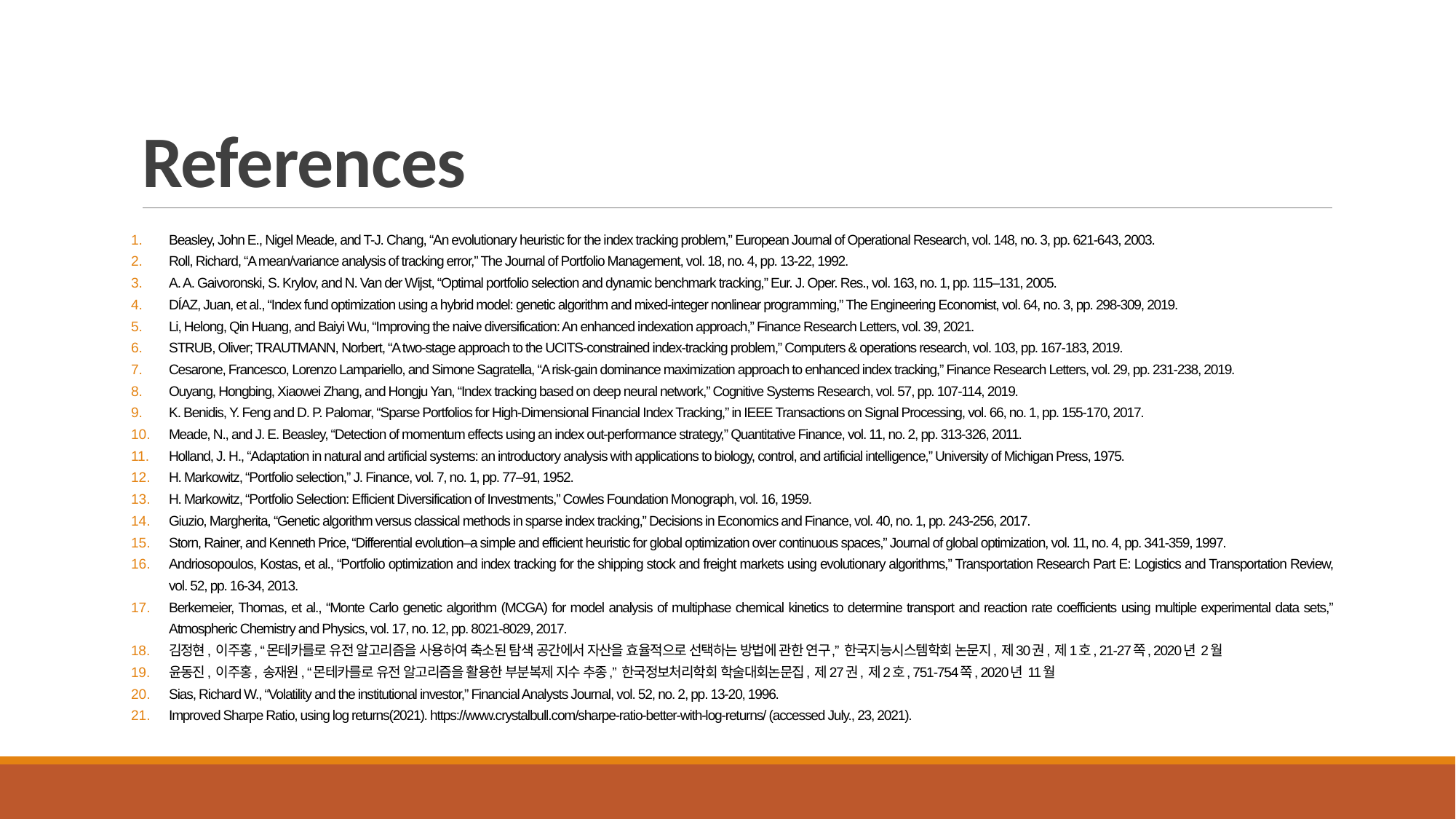

# References
Beasley, John E., Nigel Meade, and T-J. Chang, “An evolutionary heuristic for the index tracking problem,” European Journal of Operational Research, vol. 148, no. 3, pp. 621-643, 2003.
Roll, Richard, “A mean/variance analysis of tracking error,” The Journal of Portfolio Management, vol. 18, no. 4, pp. 13-22, 1992.
A. A. Gaivoronski, S. Krylov, and N. Van der Wijst, “Optimal portfolio selection and dynamic benchmark tracking,” Eur. J. Oper. Res., vol. 163, no. 1, pp. 115–131, 2005.
DÍAZ, Juan, et al., “Index fund optimization using a hybrid model: genetic algorithm and mixed-integer nonlinear programming,” The Engineering Economist, vol. 64, no. 3, pp. 298-309, 2019.
Li, Helong, Qin Huang, and Baiyi Wu, “Improving the naive diversification: An enhanced indexation approach,” Finance Research Letters, vol. 39, 2021.
STRUB, Oliver; TRAUTMANN, Norbert, “A two-stage approach to the UCITS-constrained index-tracking problem,” Computers & operations research, vol. 103, pp. 167-183, 2019.
Cesarone, Francesco, Lorenzo Lampariello, and Simone Sagratella, “A risk-gain dominance maximization approach to enhanced index tracking,” Finance Research Letters, vol. 29, pp. 231-238, 2019.
Ouyang, Hongbing, Xiaowei Zhang, and Hongju Yan, “Index tracking based on deep neural network,” Cognitive Systems Research, vol. 57, pp. 107-114, 2019.
K. Benidis, Y. Feng and D. P. Palomar, “Sparse Portfolios for High-Dimensional Financial Index Tracking,” in IEEE Transactions on Signal Processing, vol. 66, no. 1, pp. 155-170, 2017.
Meade, N., and J. E. Beasley, “Detection of momentum effects using an index out-performance strategy,” Quantitative Finance, vol. 11, no. 2, pp. 313-326, 2011.
Holland, J. H., “Adaptation in natural and artificial systems: an introductory analysis with applications to biology, control, and artificial intelligence,” University of Michigan Press, 1975.
H. Markowitz, “Portfolio selection,” J. Finance, vol. 7, no. 1, pp. 77–91, 1952.
H. Markowitz, “Portfolio Selection: Efficient Diversification of Investments,” Cowles Foundation Monograph, vol. 16, 1959.
Giuzio, Margherita, “Genetic algorithm versus classical methods in sparse index tracking,” Decisions in Economics and Finance, vol. 40, no. 1, pp. 243-256, 2017.
Storn, Rainer, and Kenneth Price, “Differential evolution–a simple and efficient heuristic for global optimization over continuous spaces,” Journal of global optimization, vol. 11, no. 4, pp. 341-359, 1997.
Andriosopoulos, Kostas, et al., “Portfolio optimization and index tracking for the shipping stock and freight markets using evolutionary algorithms,” Transportation Research Part E: Logistics and Transportation Review, vol. 52, pp. 16-34, 2013.
Berkemeier, Thomas, et al., “Monte Carlo genetic algorithm (MCGA) for model analysis of multiphase chemical kinetics to determine transport and reaction rate coefficients using multiple experimental data sets,” Atmospheric Chemistry and Physics, vol. 17, no. 12, pp. 8021-8029, 2017.
김정현, 이주홍, “몬테카를로 유전 알고리즘을 사용하여 축소된 탐색 공간에서 자산을 효율적으로 선택하는 방법에 관한 연구,” 한국지능시스템학회 논문지, 제30권, 제1호, 21-27쪽, 2020년 2월
윤동진, 이주홍, 송재원, “몬테카를로 유전 알고리즘을 활용한 부분복제 지수 추종,” 한국정보처리학회 학술대회논문집, 제27권, 제2호, 751-754쪽, 2020년 11월
Sias, Richard W., “Volatility and the institutional investor,” Financial Analysts Journal, vol. 52, no. 2, pp. 13-20, 1996.
Improved Sharpe Ratio, using log returns(2021). https://www.crystalbull.com/sharpe-ratio-better-with-log-returns/ (accessed July., 23, 2021).